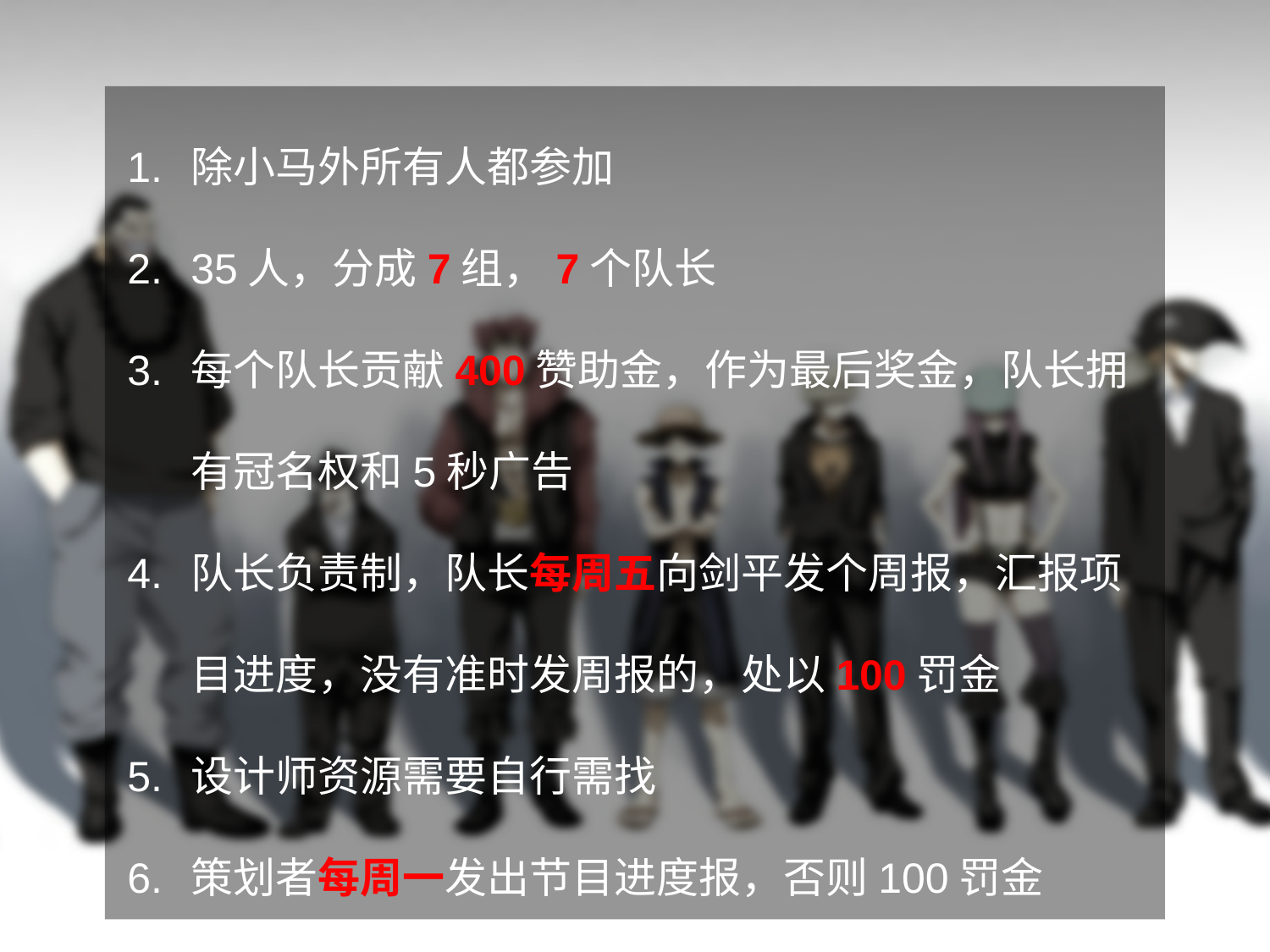

除小马外所有人都参加
35人，分成7组，7个队长
每个队长贡献400赞助金，作为最后奖金，队长拥有冠名权和5秒广告
队长负责制，队长每周五向剑平发个周报，汇报项目进度，没有准时发周报的，处以100罚金
设计师资源需要自行需找
策划者每周一发出节目进度报，否则100罚金